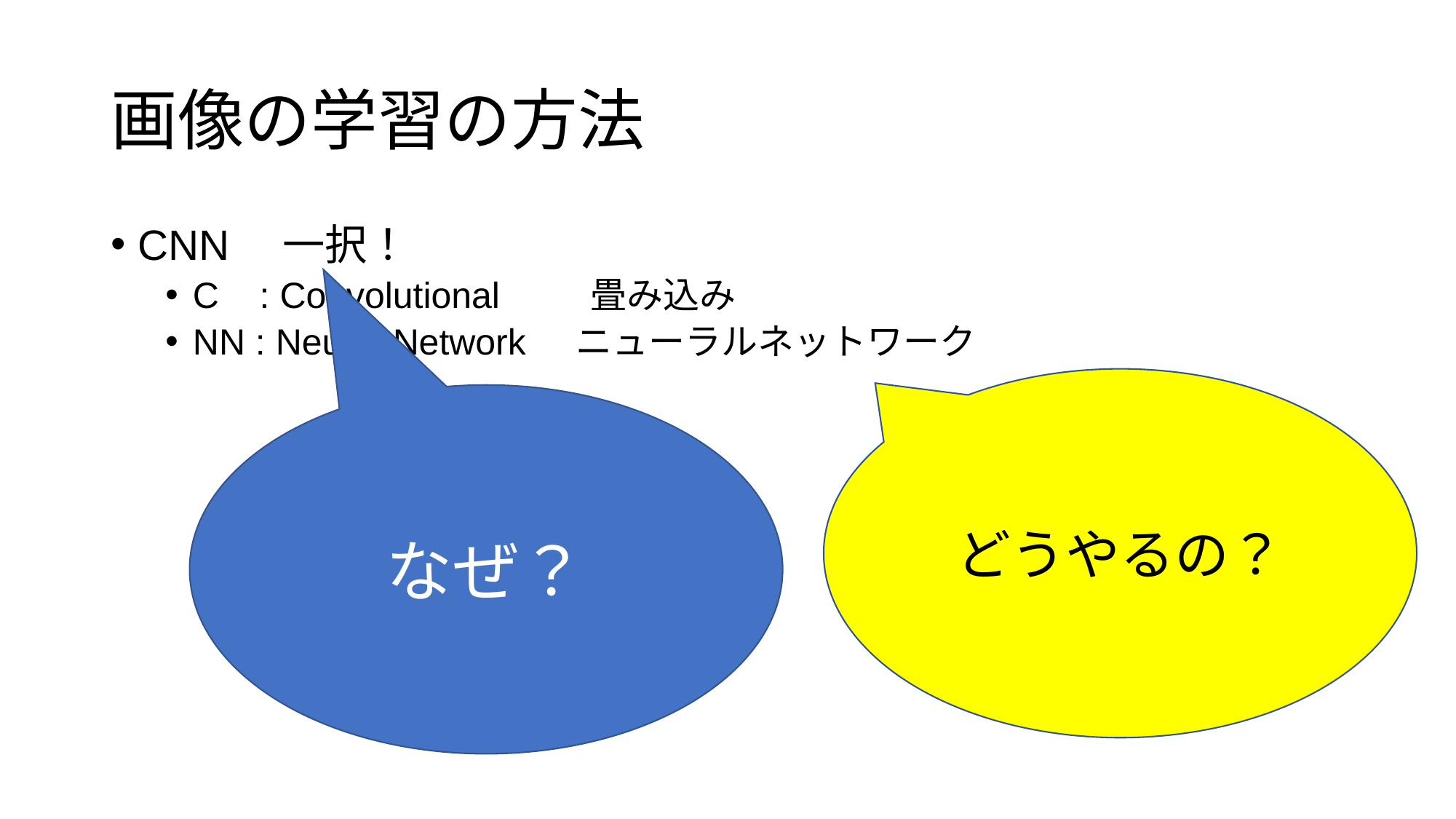

# 画像の学習の方法
CNN　一択！
C    : Convolutional        畳み込み
NN : Neural Network    ニューラルネットワーク
どうやるの？
なぜ？